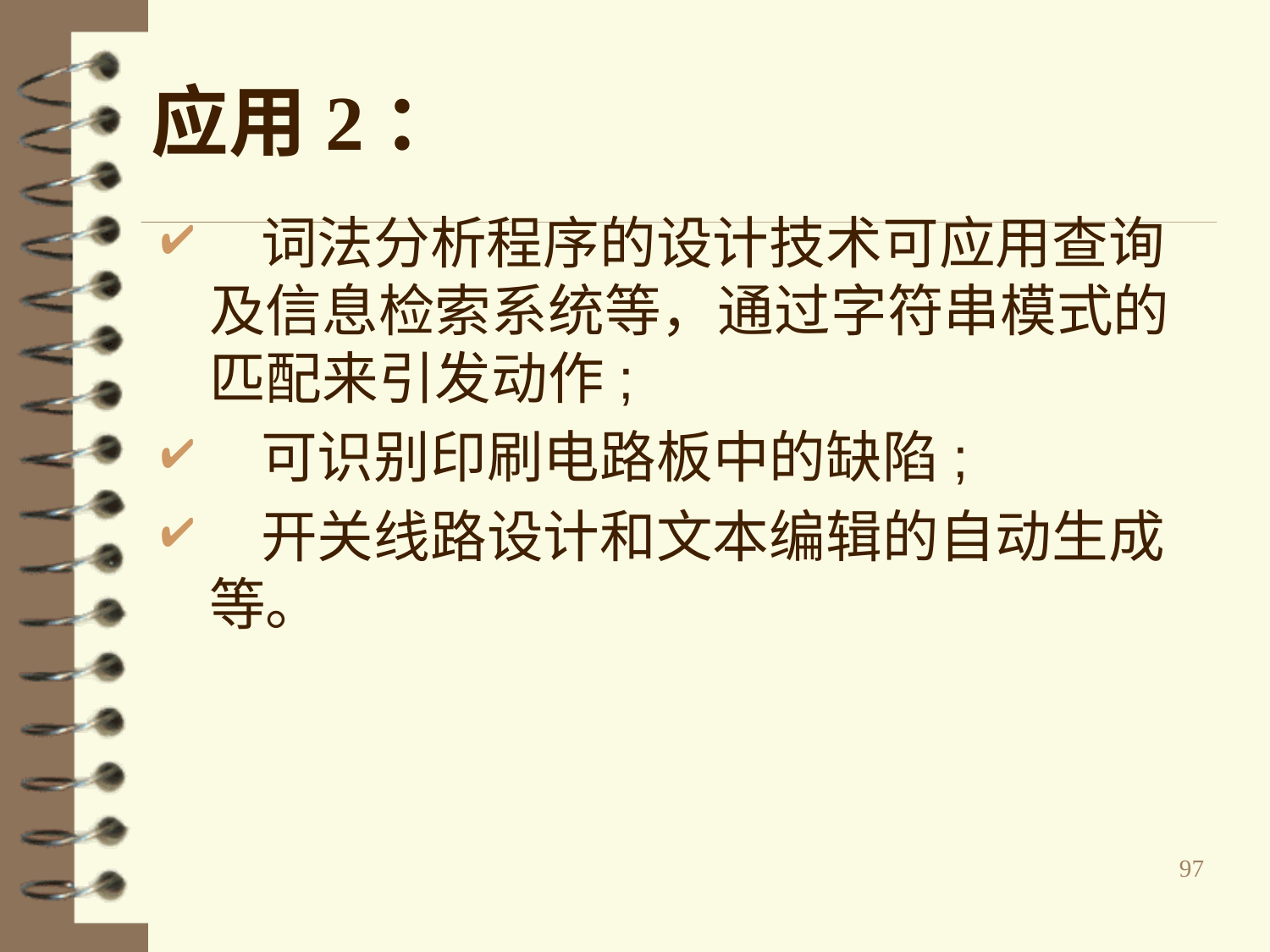

# 应用2：

   词法分析程序的设计技术可应用查询及信息检索系统等，通过字符串模式的匹配来引发动作;
   可识别印刷电路板中的缺陷;
   开关线路设计和文本编辑的自动生成等。
97